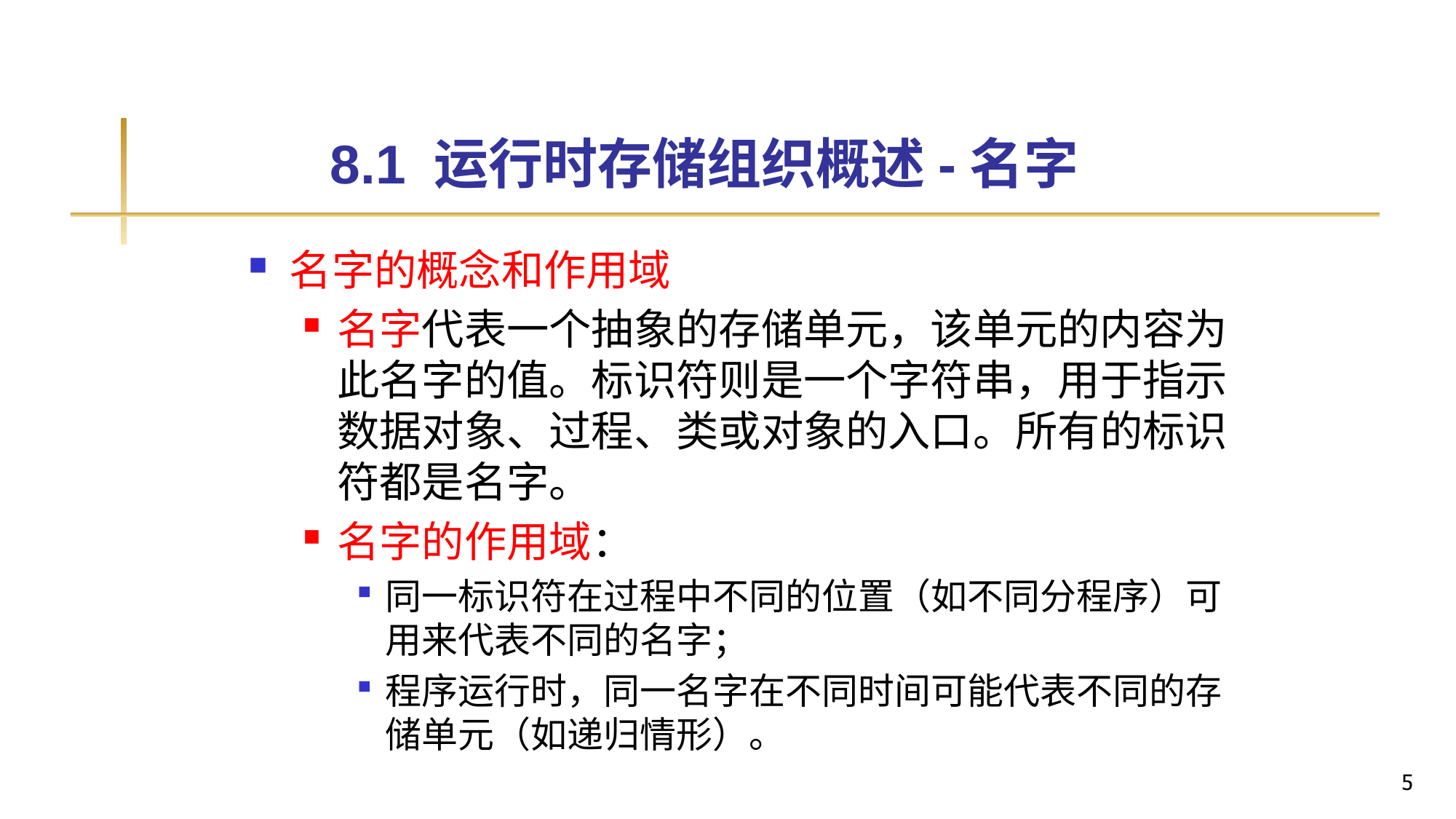

# 8.1 运行时存储组织概述-名字
名字的概念和作用域
名字代表一个抽象的存储单元，该单元的内容为此名字的值。标识符则是一个字符串，用于指示数据对象、过程、类或对象的入口。所有的标识符都是名字。
名字的作用域：
同一标识符在过程中不同的位置（如不同分程序）可用来代表不同的名字；
程序运行时，同一名字在不同时间可能代表不同的存储单元（如递归情形）。
5